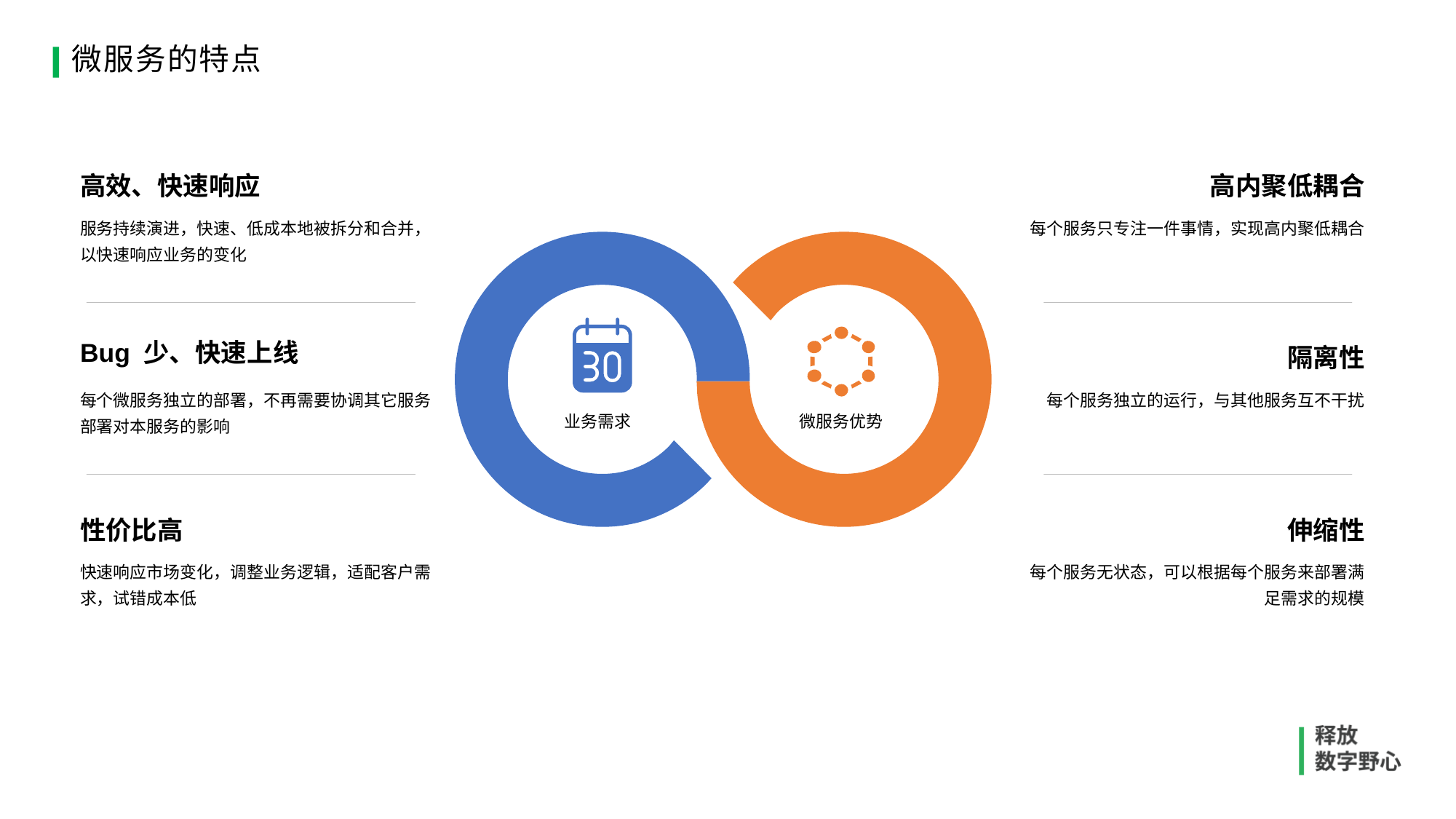

# 微服务的特点
高效、快速响应
高内聚低耦合
每个服务只专注一件事情，实现高内聚低耦合
服务持续演进，快速、低成本地被拆分和合并，以快速响应业务的变化

Bug 少、快速上线

隔离性
每个微服务独立的部署，不再需要协调其它服务部署对本服务的影响
每个服务独立的运行，与其他服务互不干扰
微服务优势
业务需求

性价比高
伸缩性
快速响应市场变化，调整业务逻辑，适配客户需求，试错成本低
每个服务无状态，可以根据每个服务来部署满足需求的规模